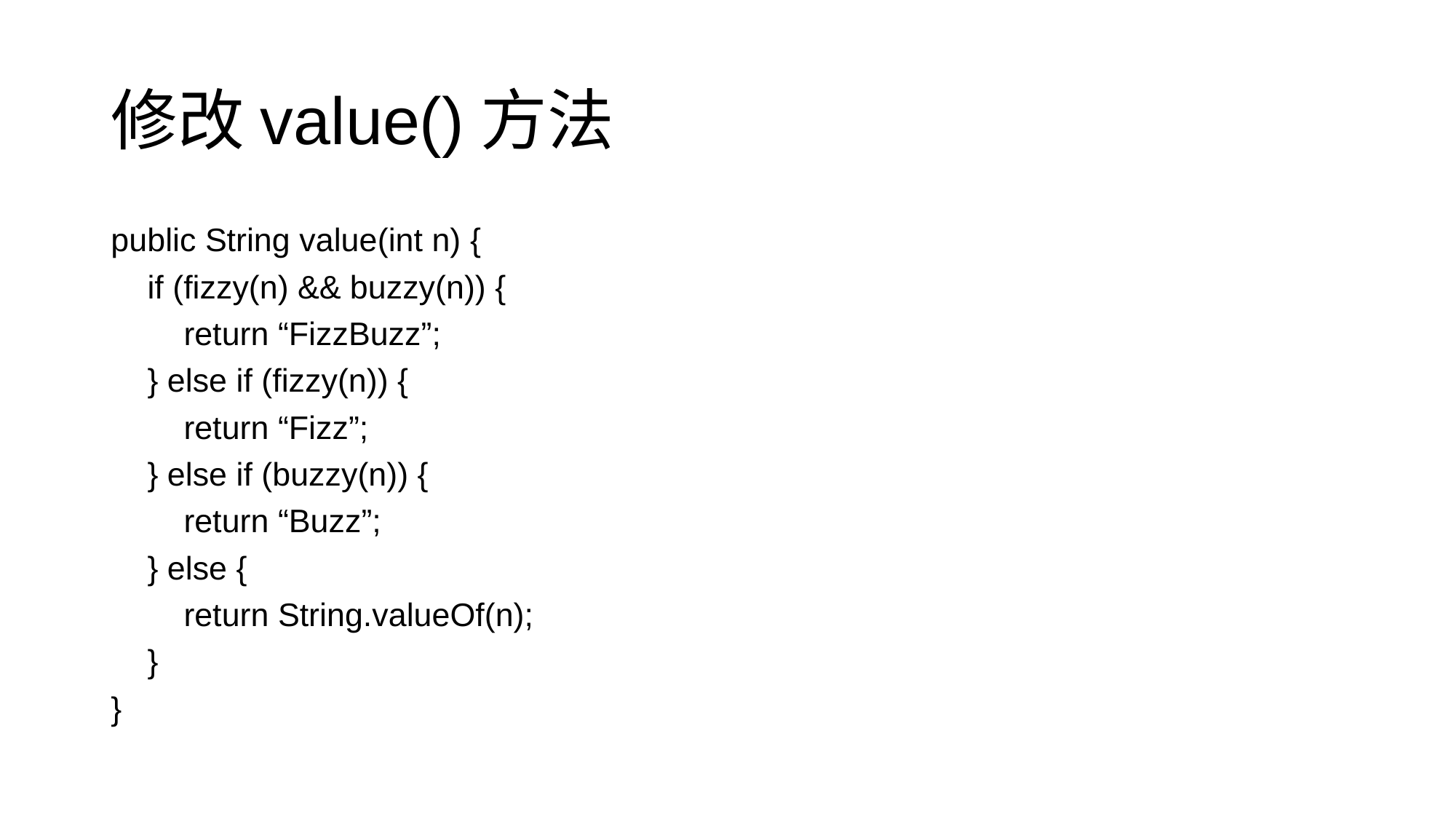

# 修改value()方法
public String value(int n) {
    if (fizzy(n) && buzzy(n)) {
        return “FizzBuzz”;
    } else if (fizzy(n)) {
        return “Fizz”;
    } else if (buzzy(n)) {
        return “Buzz”;
    } else {
        return String.valueOf(n);
    }
}